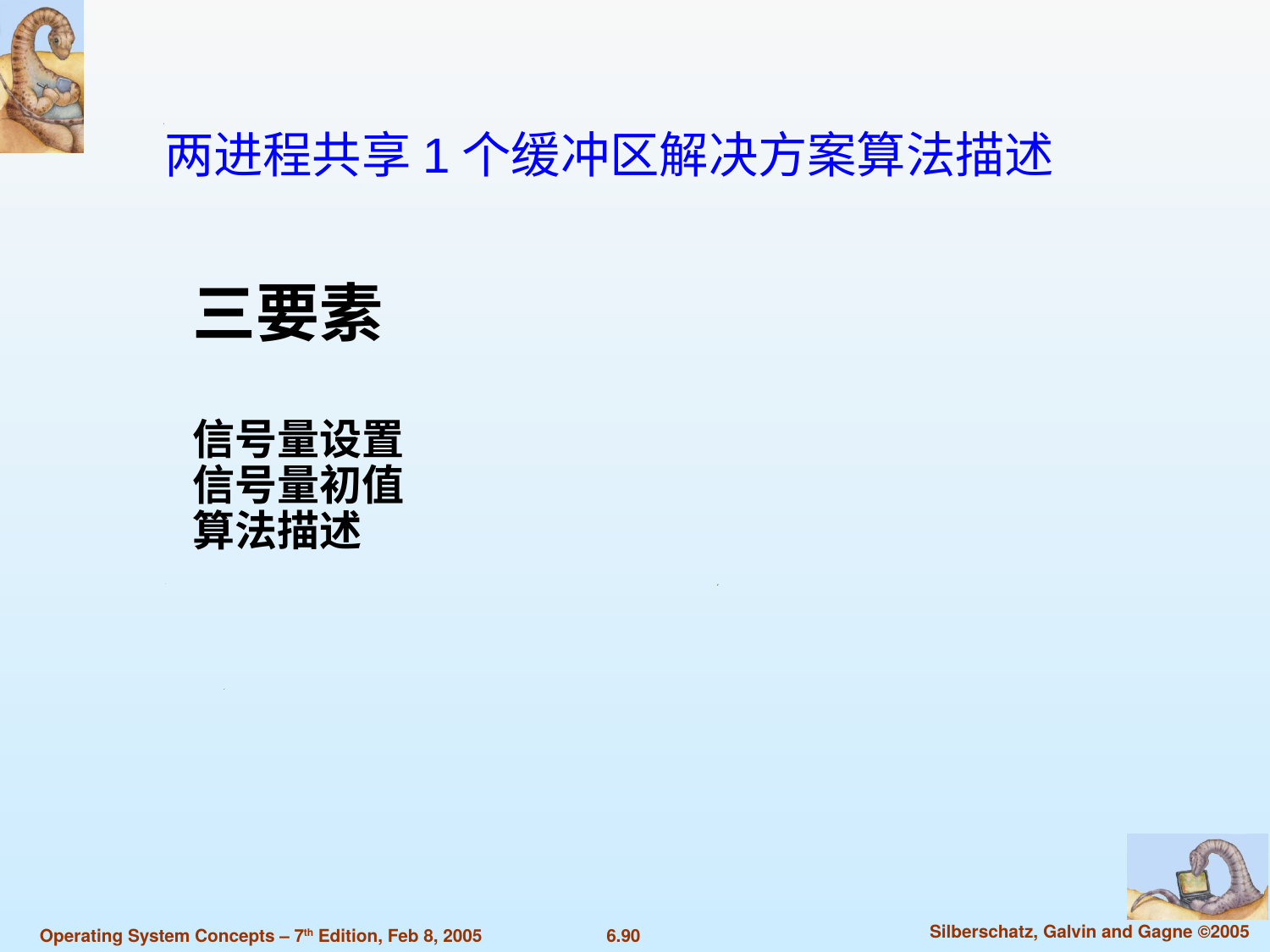

两进程共享1个缓冲区解决方案算法描述
三要素

信号量设置
信号量初值
算法描述